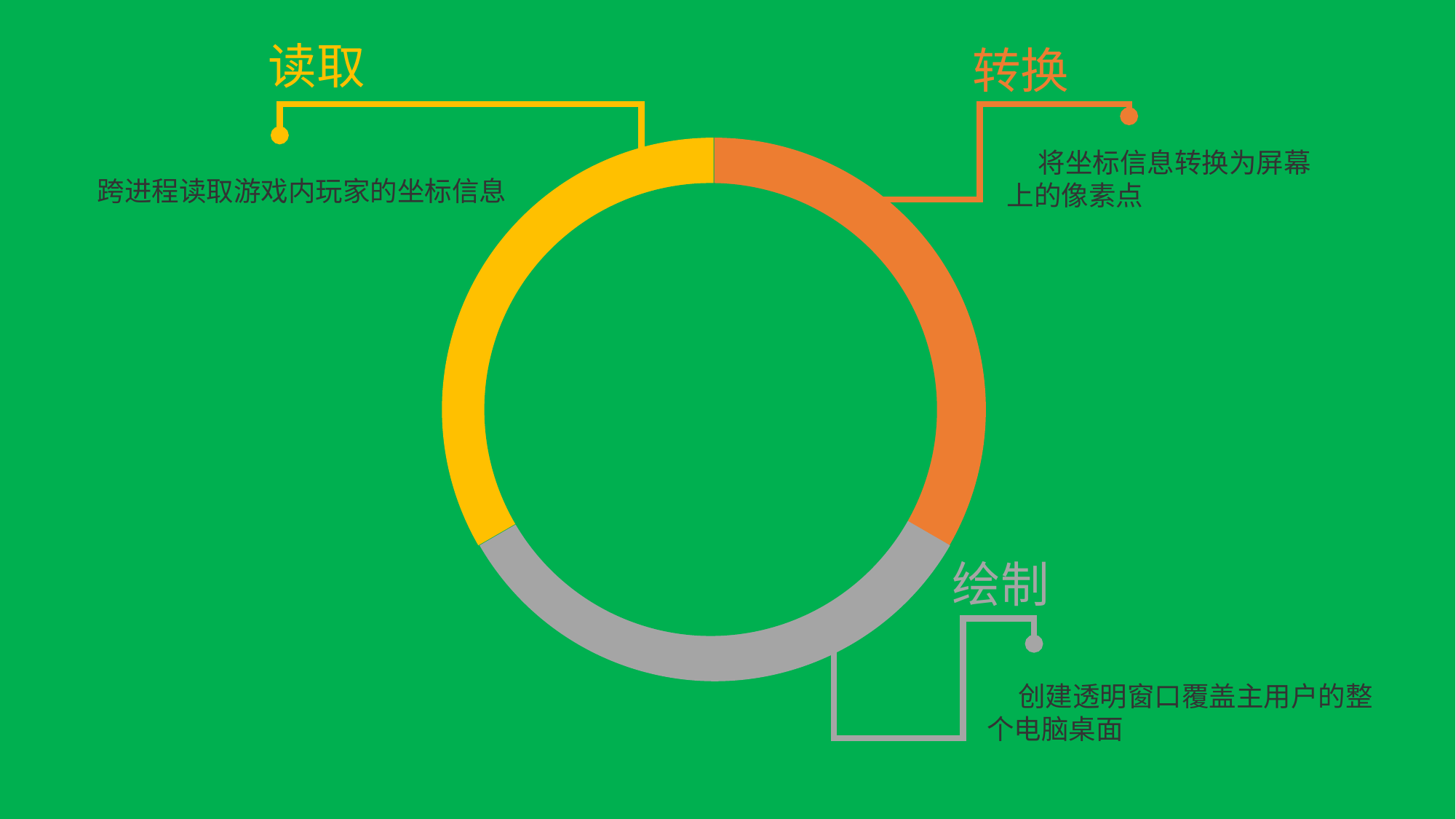

读取

转换

    将坐标信息转换为屏幕上的像素点
跨进程读取游戏内玩家的坐标信息

绘制

    创建透明窗口覆盖主用户的整个电脑桌面